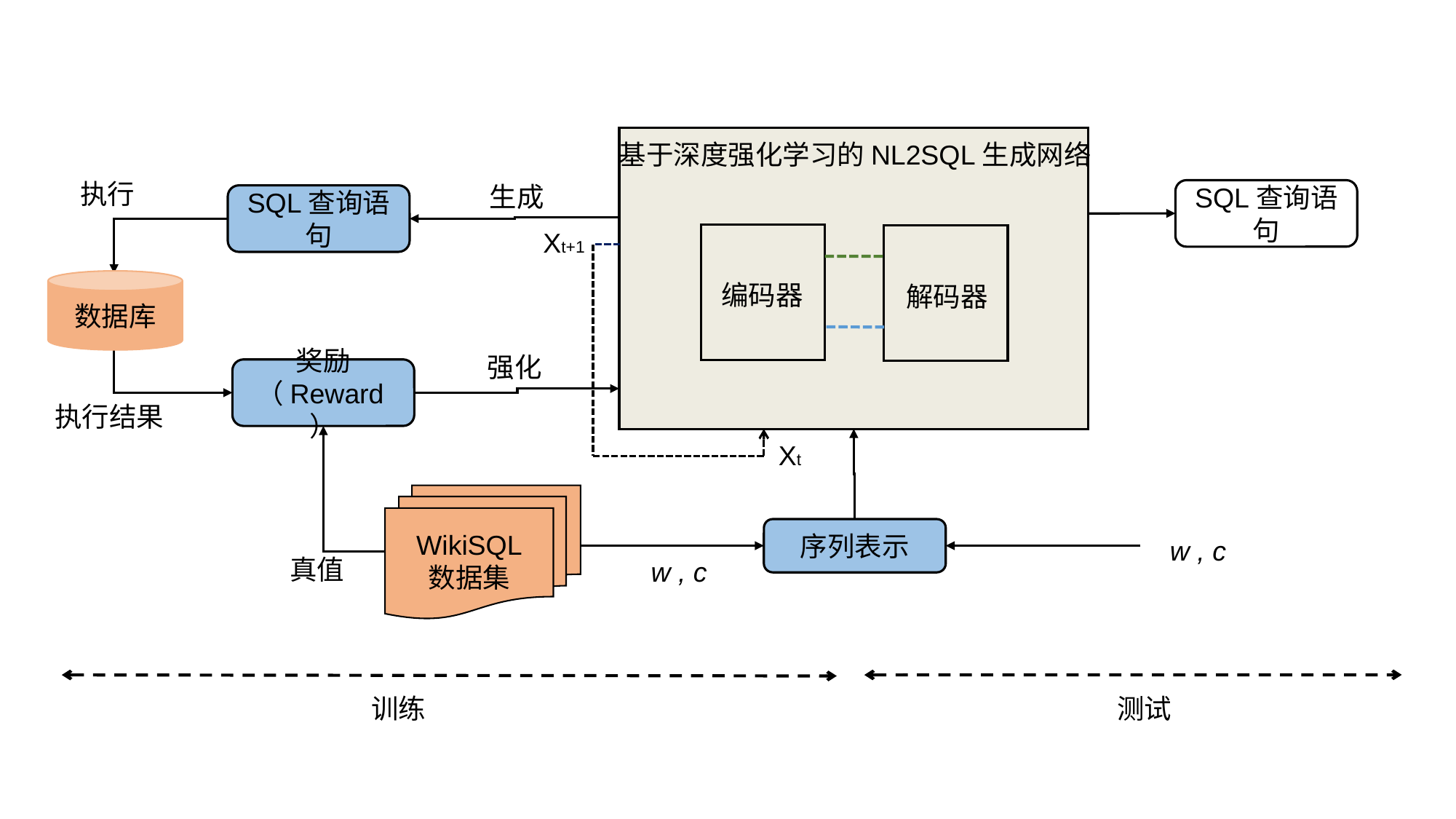

基于深度强化学习的NL2SQL生成网络
执行
生成
SQL查询语句
SQL查询语句
Xt+1

数据库
编码器
解码器
强化
奖励（Reward）
执行结果
Xt
WikiSQL
数据集
序列表示
w , c
真值
w , c
训练
测试